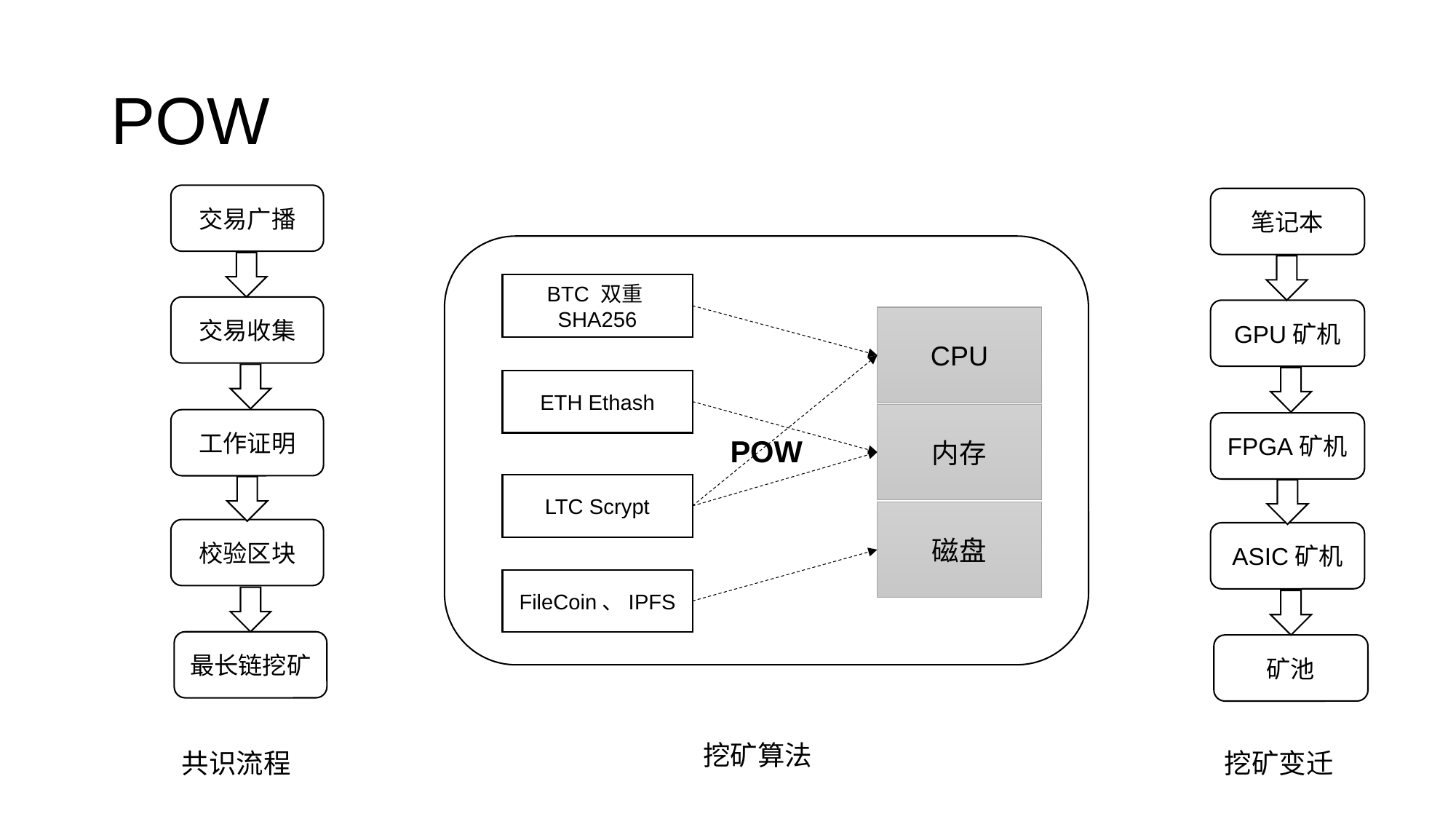

# POW
交易广播

交易收集

工作证明

校验区块

最长链挖矿
笔记本

GPU矿机

FPGA矿机

ASIC矿机

矿池
POW
BTC 双重SHA256
CPU
内存
磁盘
ETH Ethash
LTC Scrypt
FileCoin、IPFS
挖矿算法
共识流程
挖矿变迁